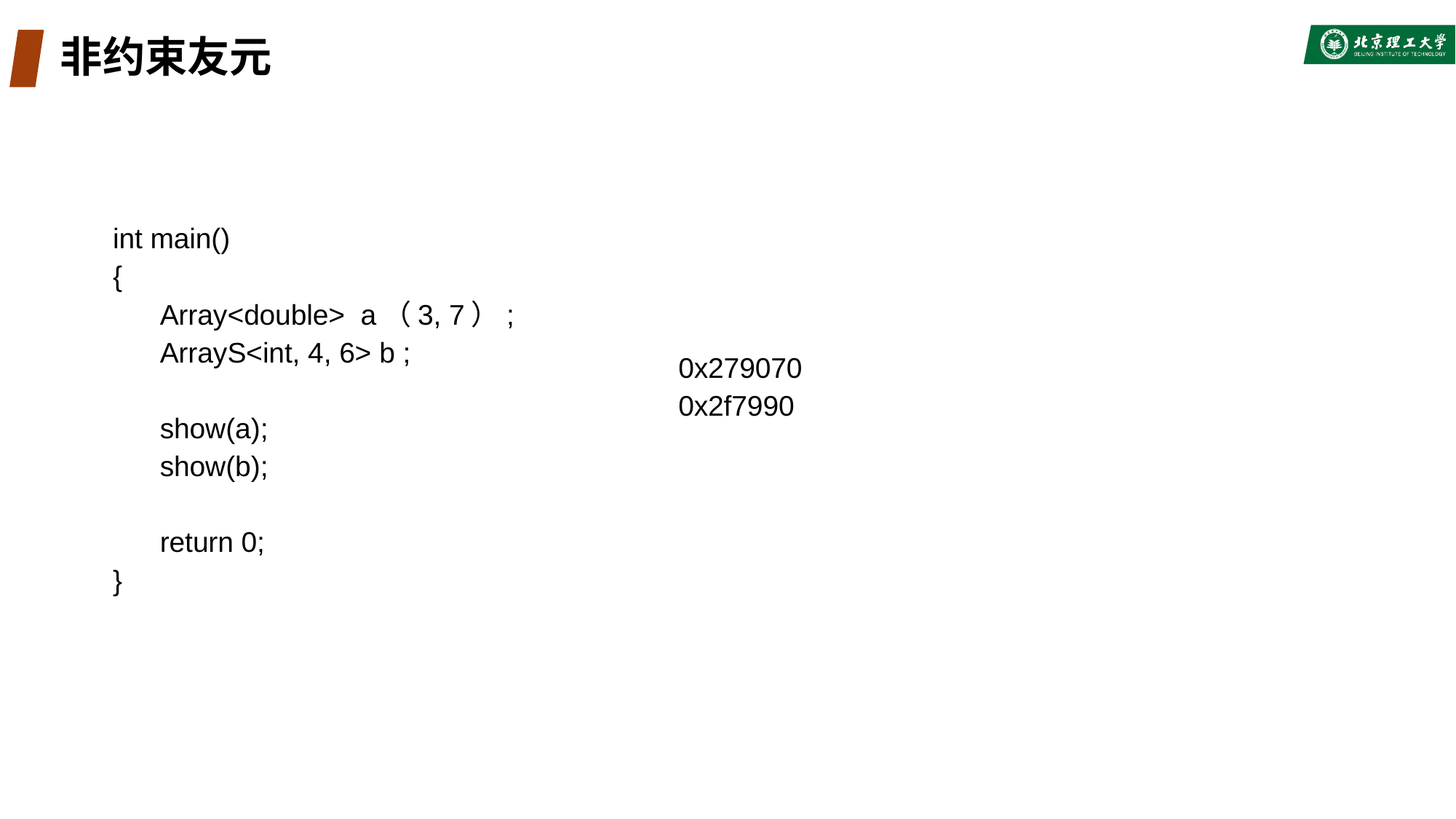

# 非约束友元
int main()
{
      Array<double>  a（3, 7）;
      ArrayS<int, 4, 6> b ;

      show(a);
      show(b);

      return 0;
}

0x279070
0x2f7990